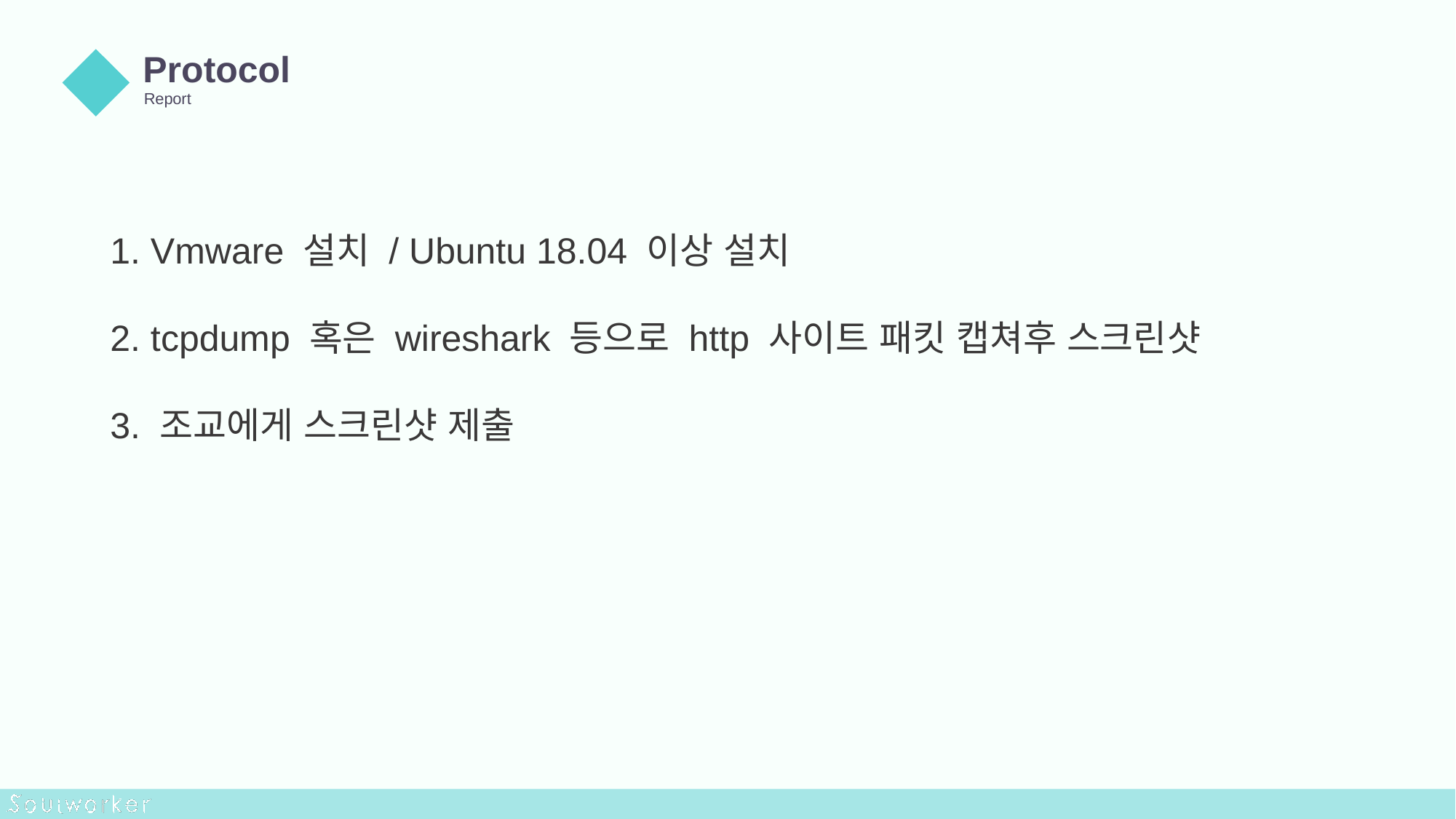

Protocol
Report

01
1. Vmware 설치 / Ubuntu 18.04 이상 설치

2. tcpdump 혹은 wireshark 등으로 http 사이트 패킷 캡쳐후 스크린샷

3. 조교에게 스크린샷 제출